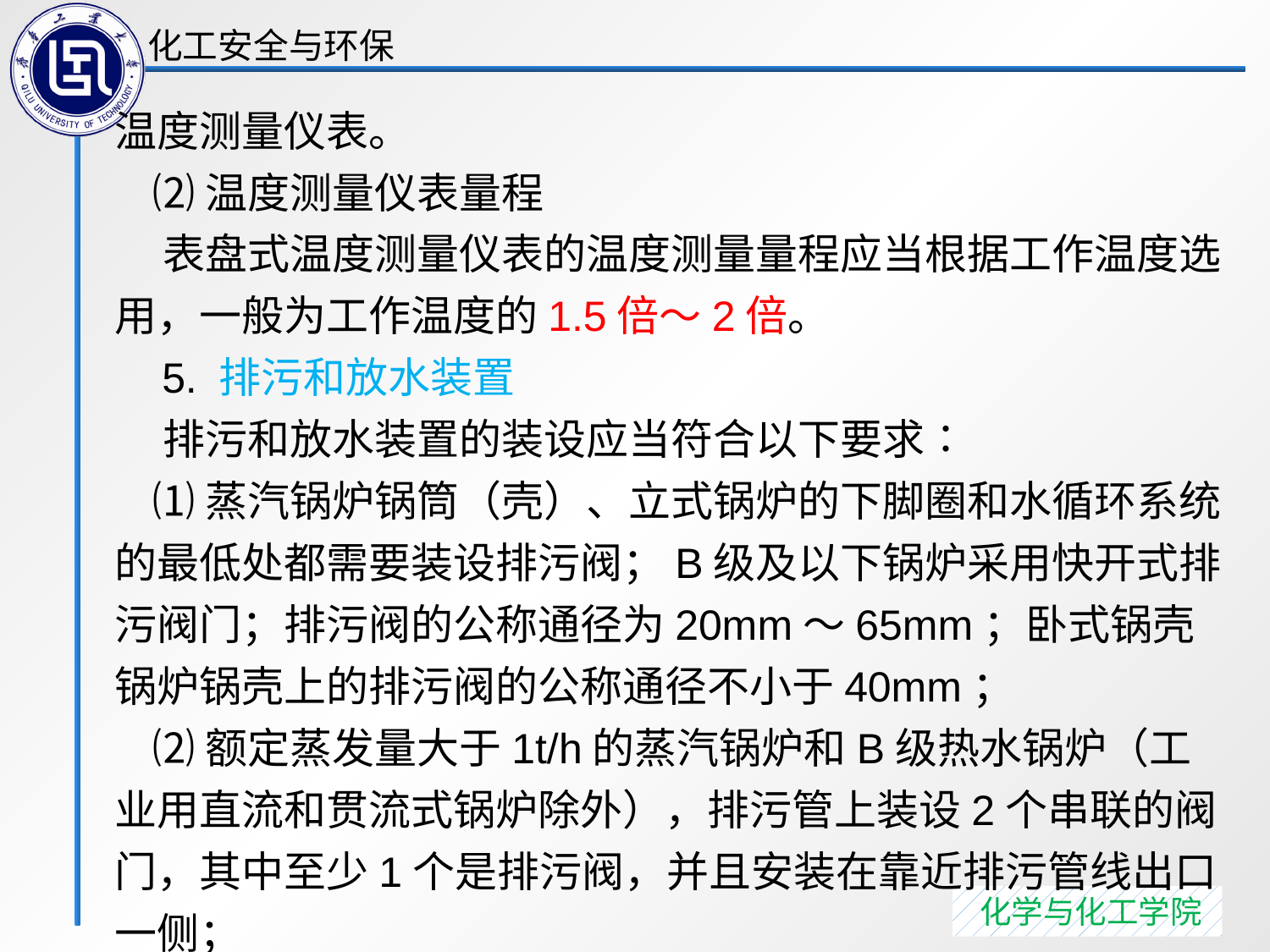

温度测量仪表。
    ⑵温度测量仪表量程
    表盘式温度测量仪表的温度测量量程应当根据工作温度选用，一般为工作温度的1.5倍～2倍。
    5. 排污和放水装置
    排污和放水装置的装设应当符合以下要求∶
    ⑴蒸汽锅炉锅筒（壳）、立式锅炉的下脚圈和水循环系统的最低处都需要装设排污阀；B级及以下锅炉采用快开式排污阀门；排污阀的公称通径为20mm～65mm；卧式锅壳锅炉锅壳上的排污阀的公称通径不小于40mm；
    ⑵额定蒸发量大于1t/h的蒸汽锅炉和B级热水锅炉（工业用直流和贯流式锅炉除外），排污管上装设2个串联的阀门，其中至少1个是排污阀，并且安装在靠近排污管线出口一侧；